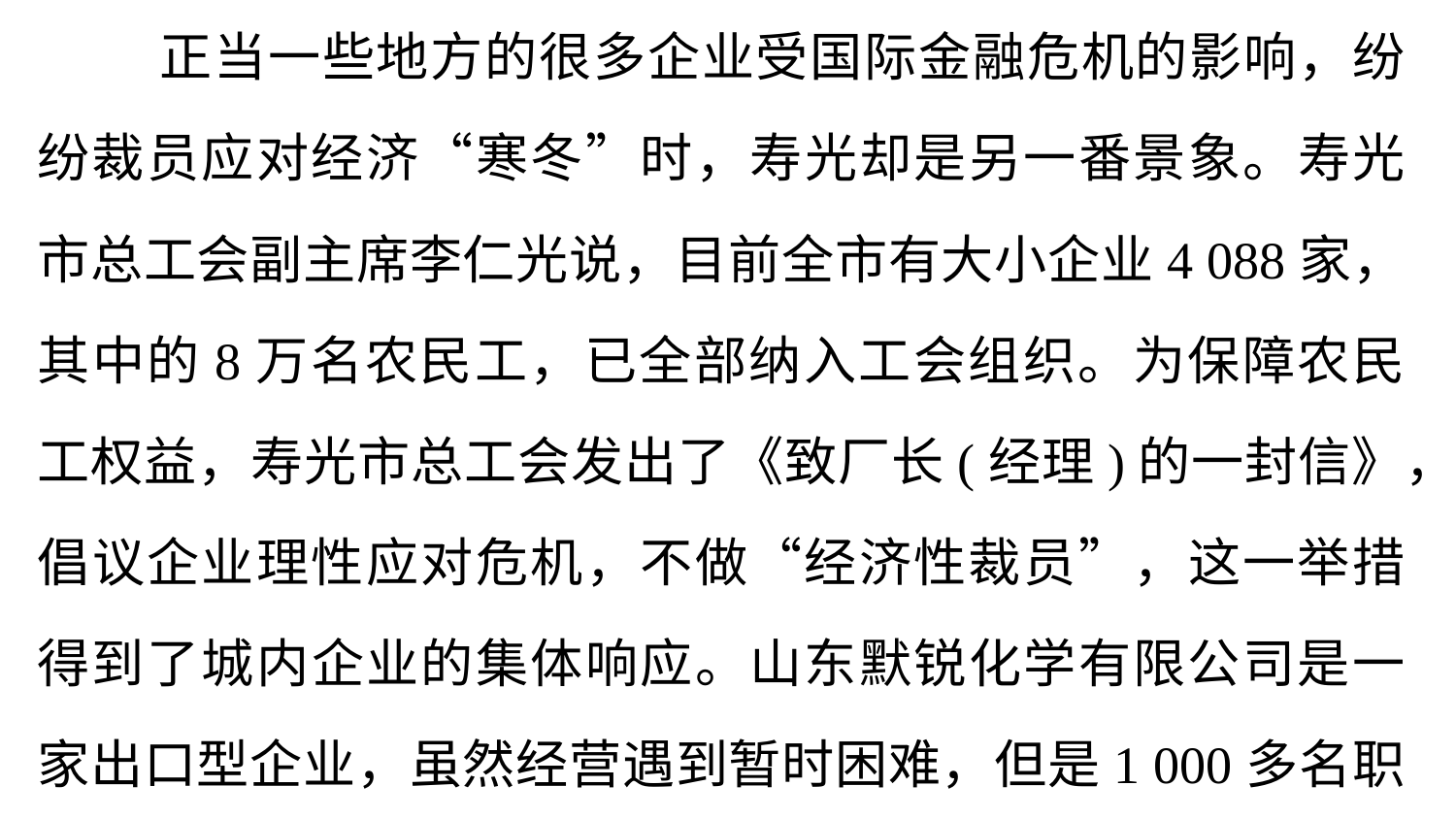

正当一些地方的很多企业受国际金融危机的影响，纷纷裁员应对经济“寒冬”时，寿光却是另一番景象。寿光市总工会副主席李仁光说，目前全市有大小企业4 088家，其中的8万名农民工，已全部纳入工会组织。为保障农民工权益，寿光市总工会发出了《致厂长(经理)的一封信》，倡议企业理性应对危机，不做“经济性裁员”，这一举措得到了城内企业的集体响应。山东默锐化学有限公司是一家出口型企业，虽然经营遇到暂时困难，但是1 000多名职工无一下岗。公